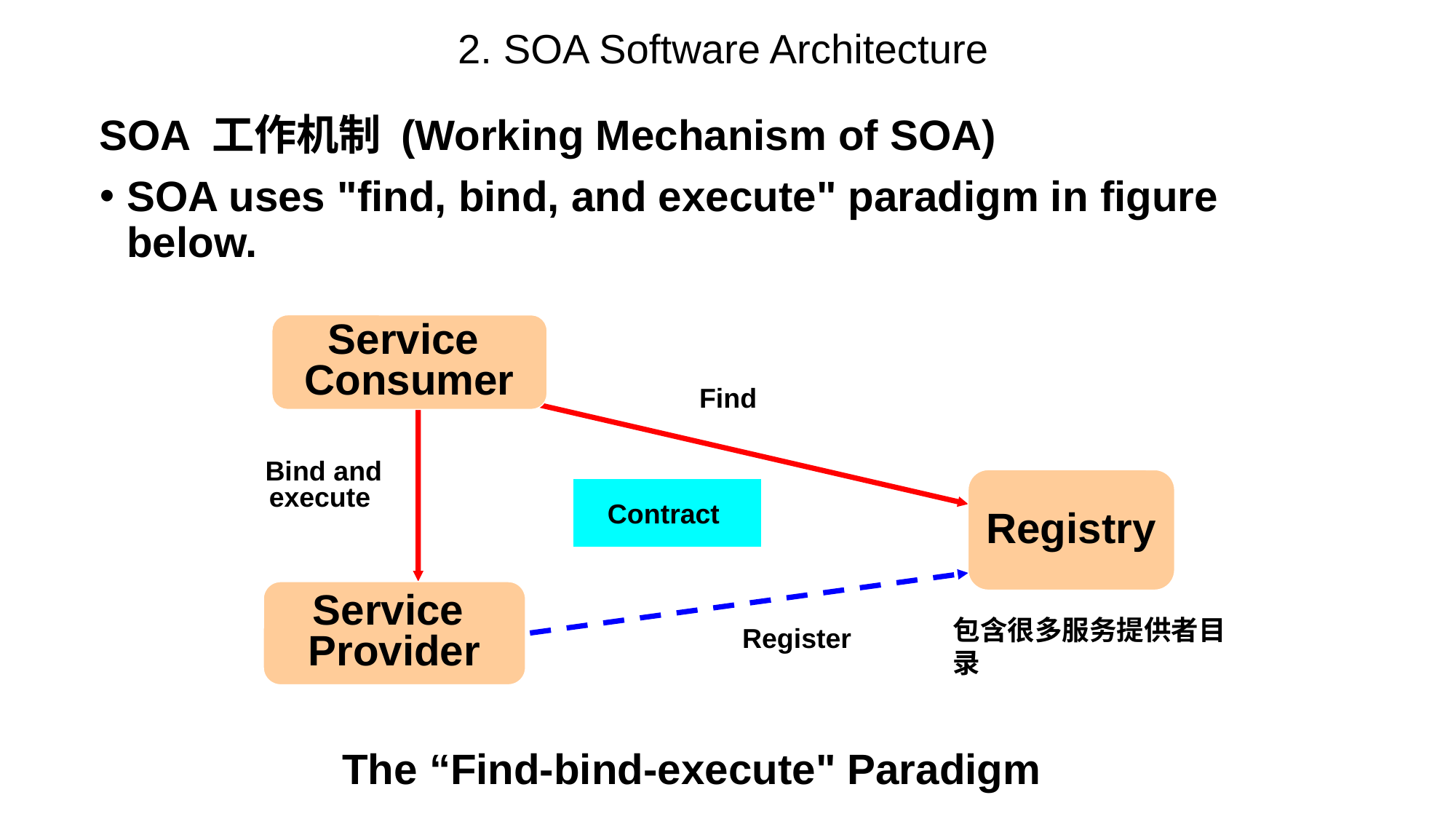

# 2. SOA Software Architecture
SOA 工作机制 (Working Mechanism of SOA)
SOA uses "find, bind, and execute" paradigm in figure below.
Service
Consumer
Find

Bind and execute
Registry
Contract

Service
Provider
包含很多服务提供者目录
Register
The “Find-bind-execute" Paradigm